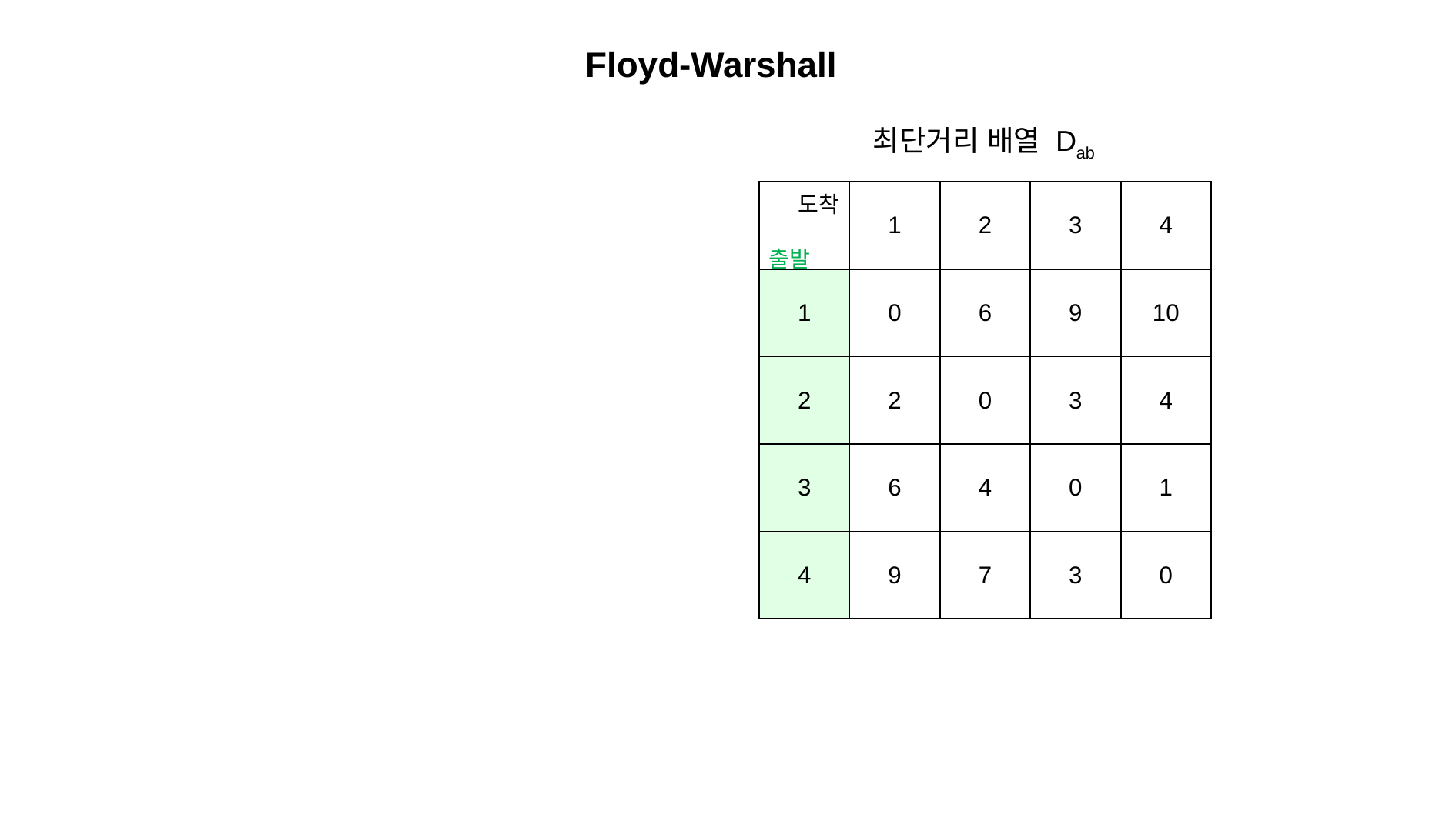

Floyd-Warshall
최단거리 배열 Dab
| 도착 출발 | 1 | 2 | 3 | 4 |
| --- | --- | --- | --- | --- |
| 1 | 0 | 6 | 9 | 10 |
| 2 | 2 | 0 | 3 | 4 |
| 3 | 6 | 4 | 0 | 1 |
| 4 | 9 | 7 | 3 | 0 |